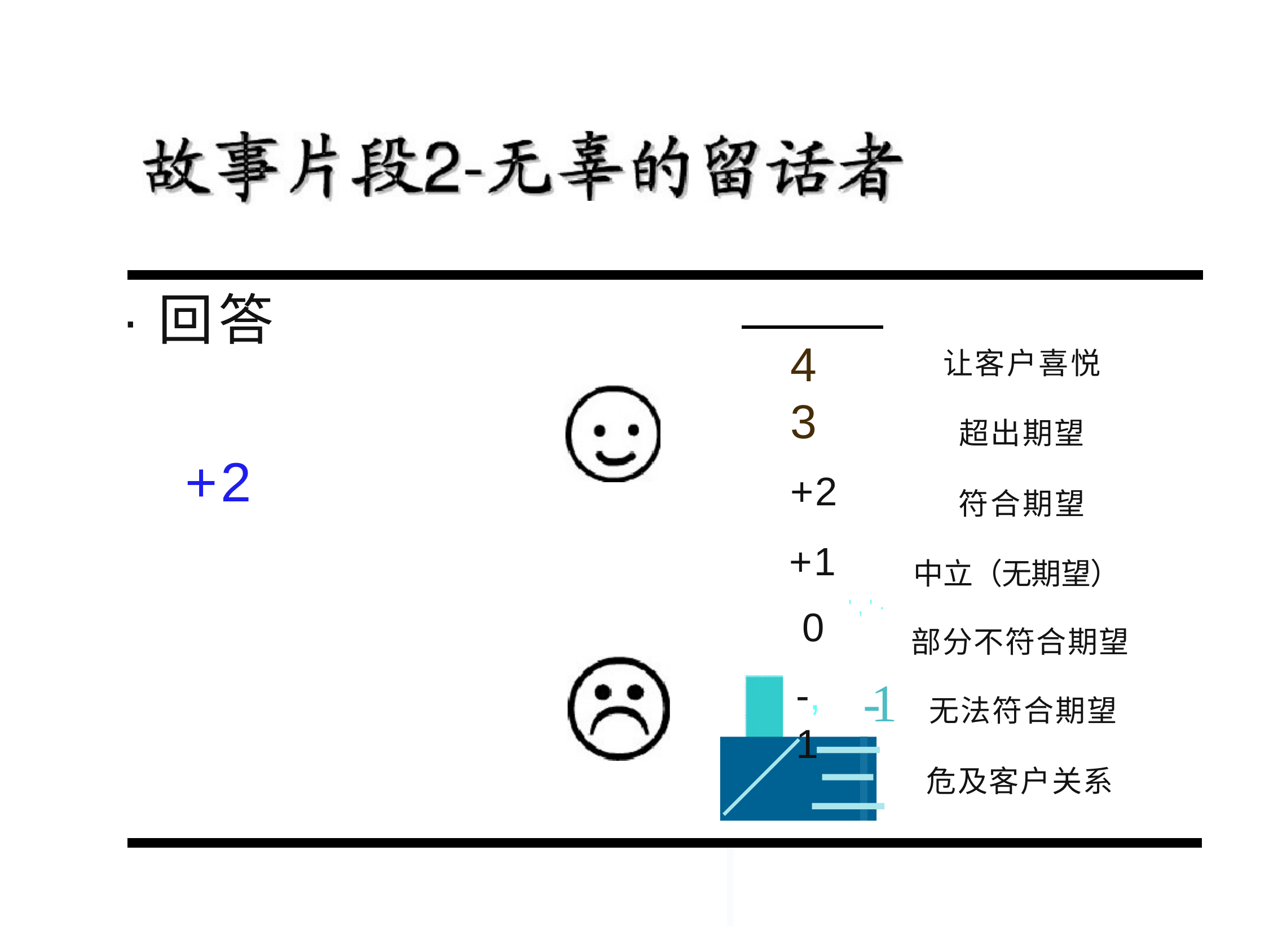

# ·回答
43
+2
+1
0
-,1

让客户喜悦

超出期望
+2
符合期望
中立（无期望）
','·
部分不符合期望

-1	无法符合期望

／三|

危及客户关系